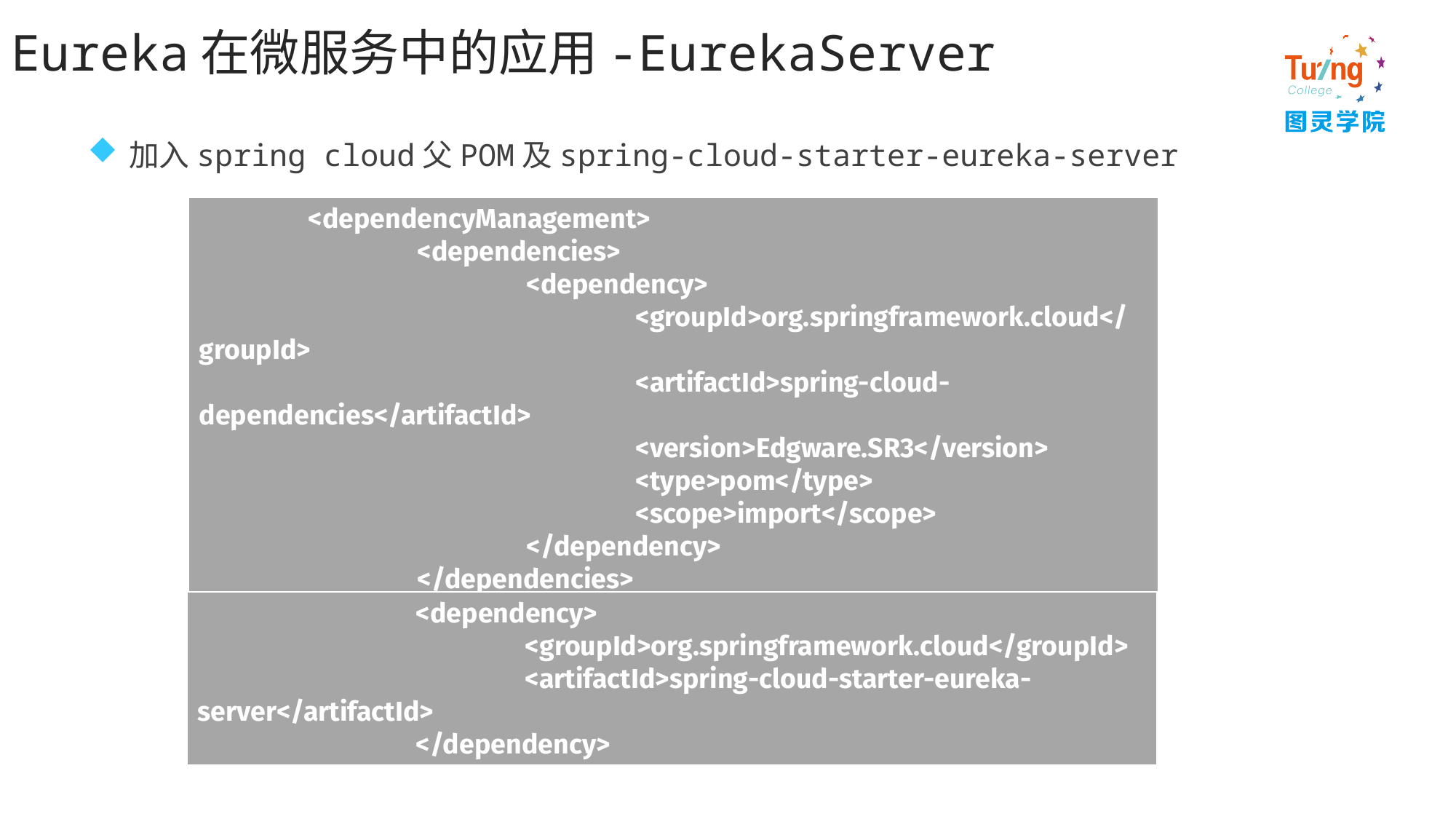

# Eureka在微服务中的应用-EurekaServer
加入spring cloud父POM及spring-cloud-starter-eureka-server

| <dependencyManagement> <dependencies> <dependency> <groupId>org.springframework.cloud</groupId> <artifactId>spring-cloud-dependencies</artifactId> <version>Edgware.SR3</version> <type>pom</type> <scope>import</scope> </dependency> </dependencies> </dependencyManagement> |
| --- |
| <dependency> <groupId>org.springframework.cloud</groupId> <artifactId>spring-cloud-starter-eureka-server</artifactId> </dependency> |
| --- |